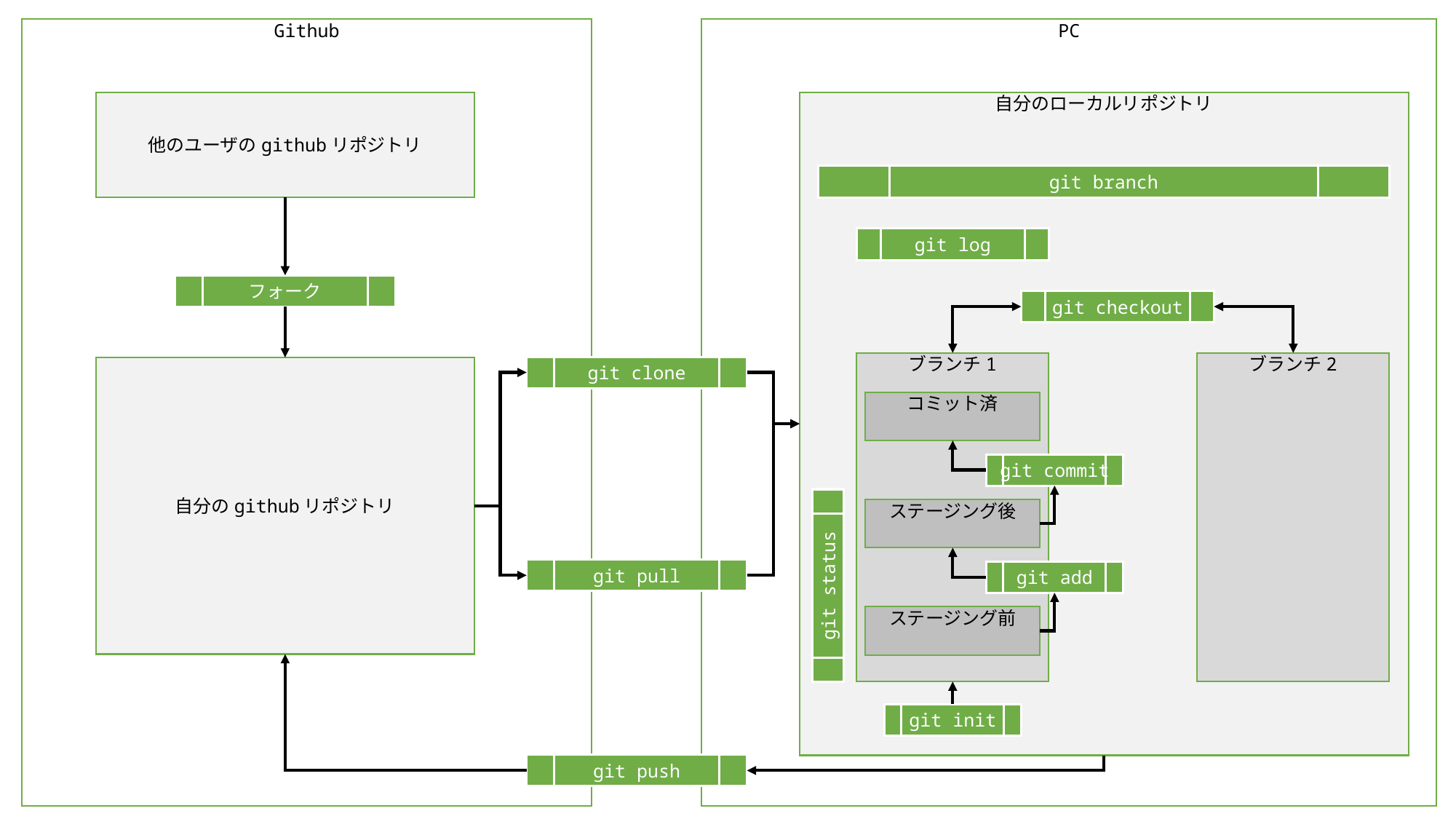

Github
PC
他のユーザのgithubリポジトリ
自分のローカルリポジトリ
git branch
git log
フォーク
git checkout
ブランチ2
ブランチ1
git clone
自分のgithubリポジトリ
コミット済
git commit
ステージング後
git pull
git add
git status
ステージング前
git init
git push